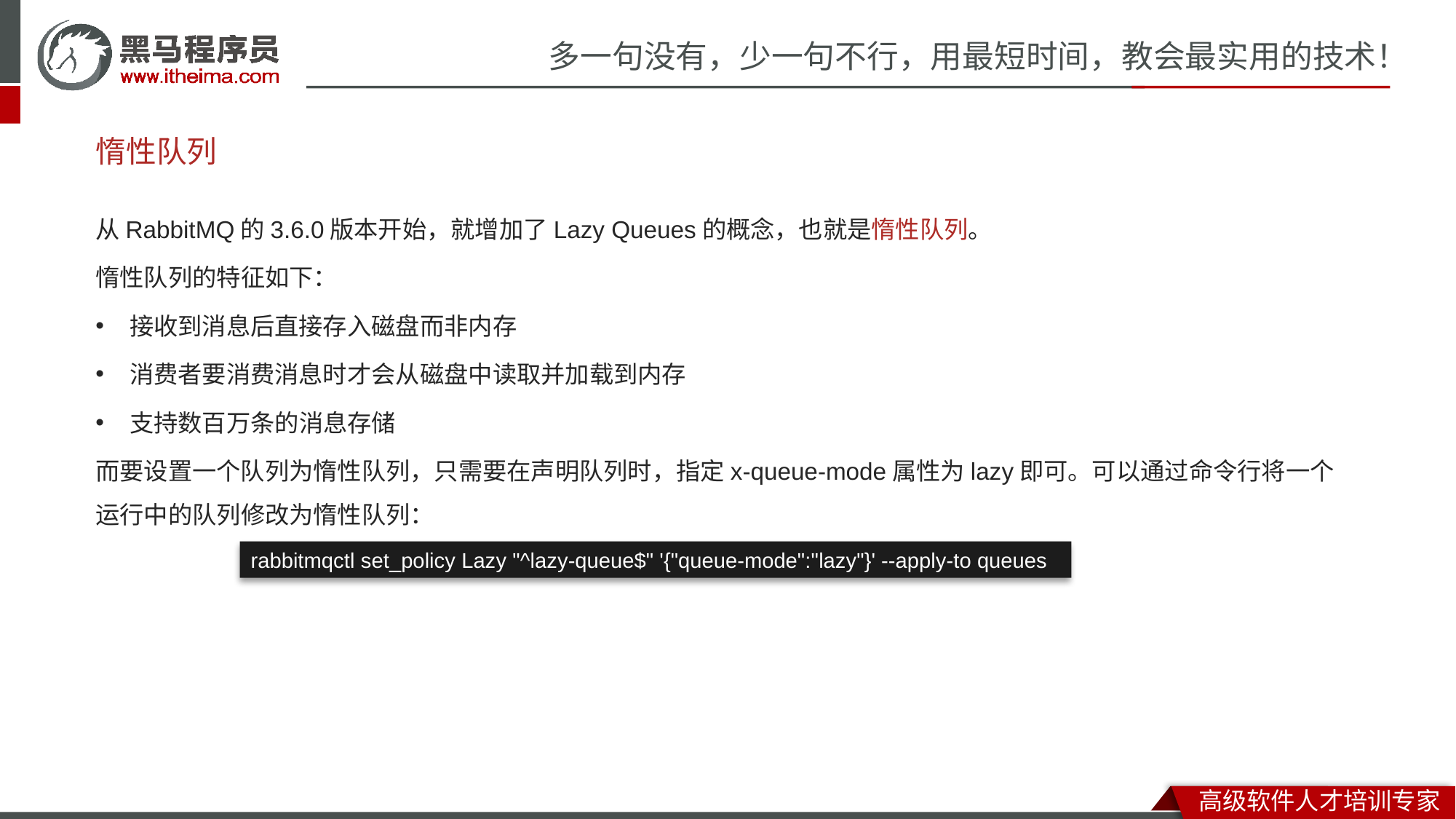

# 惰性队列
从RabbitMQ的3.6.0版本开始，就增加了Lazy Queues的概念，也就是惰性队列。
惰性队列的特征如下：
接收到消息后直接存入磁盘而非内存
消费者要消费消息时才会从磁盘中读取并加载到内存
支持数百万条的消息存储
而要设置一个队列为惰性队列，只需要在声明队列时，指定x-queue-mode属性为lazy即可。可以通过命令行将一个运行中的队列修改为惰性队列：
rabbitmqctl set_policy Lazy "^lazy-queue$" '{"queue-mode":"lazy"}' --apply-to queues